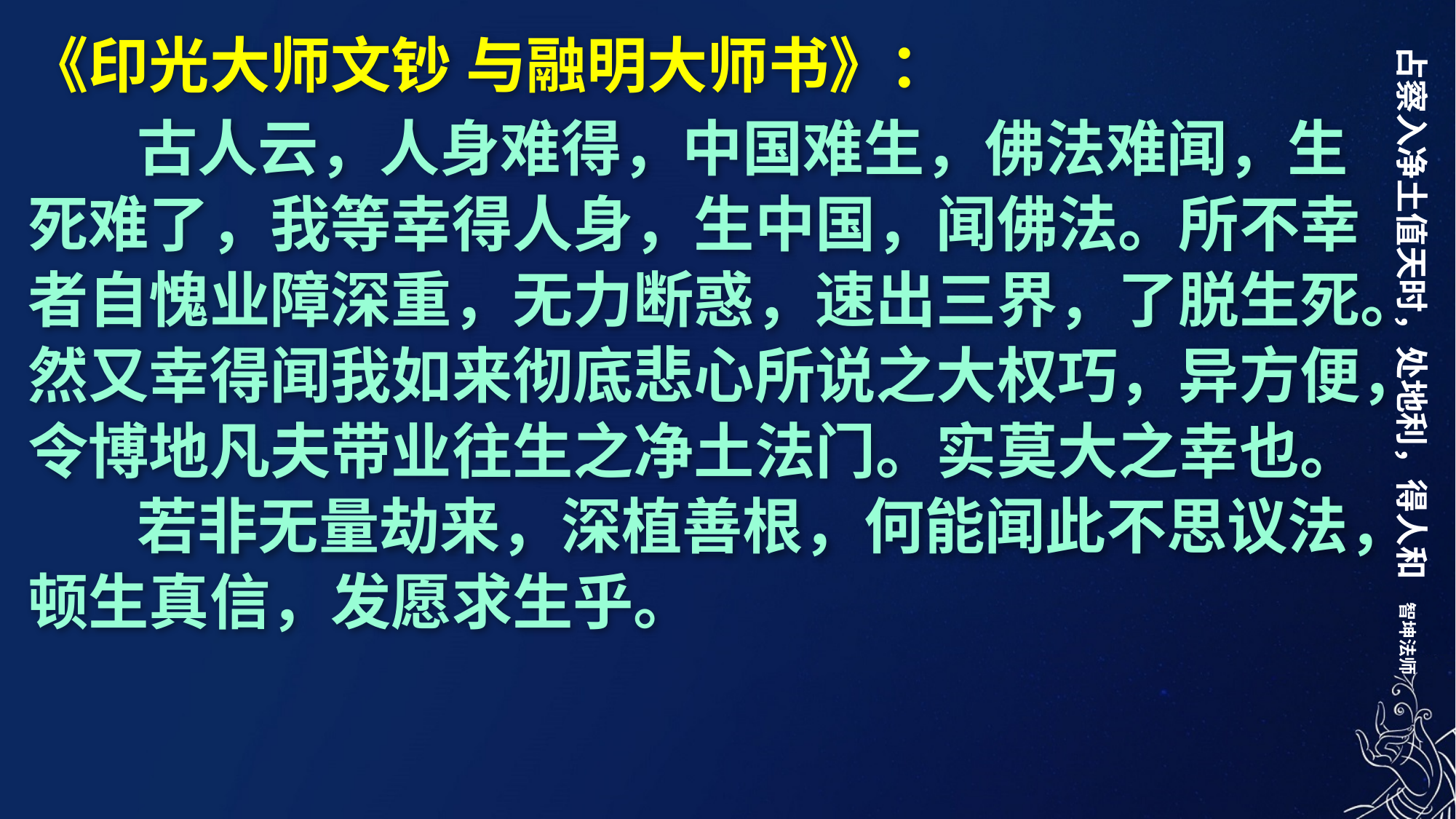

《印光大师文钞 与融明大师书》：
	古人云，人身难得，中国难生，佛法难闻，生死难了，我等幸得人身，生中国，闻佛法。所不幸者自愧业障深重，无力断惑，速出三界，了脱生死。然又幸得闻我如来彻底悲心所说之大权巧，异方便，令博地凡夫带业往生之净土法门。实莫大之幸也。
	若非无量劫来，深植善根，何能闻此不思议法，顿生真信，发愿求生乎。